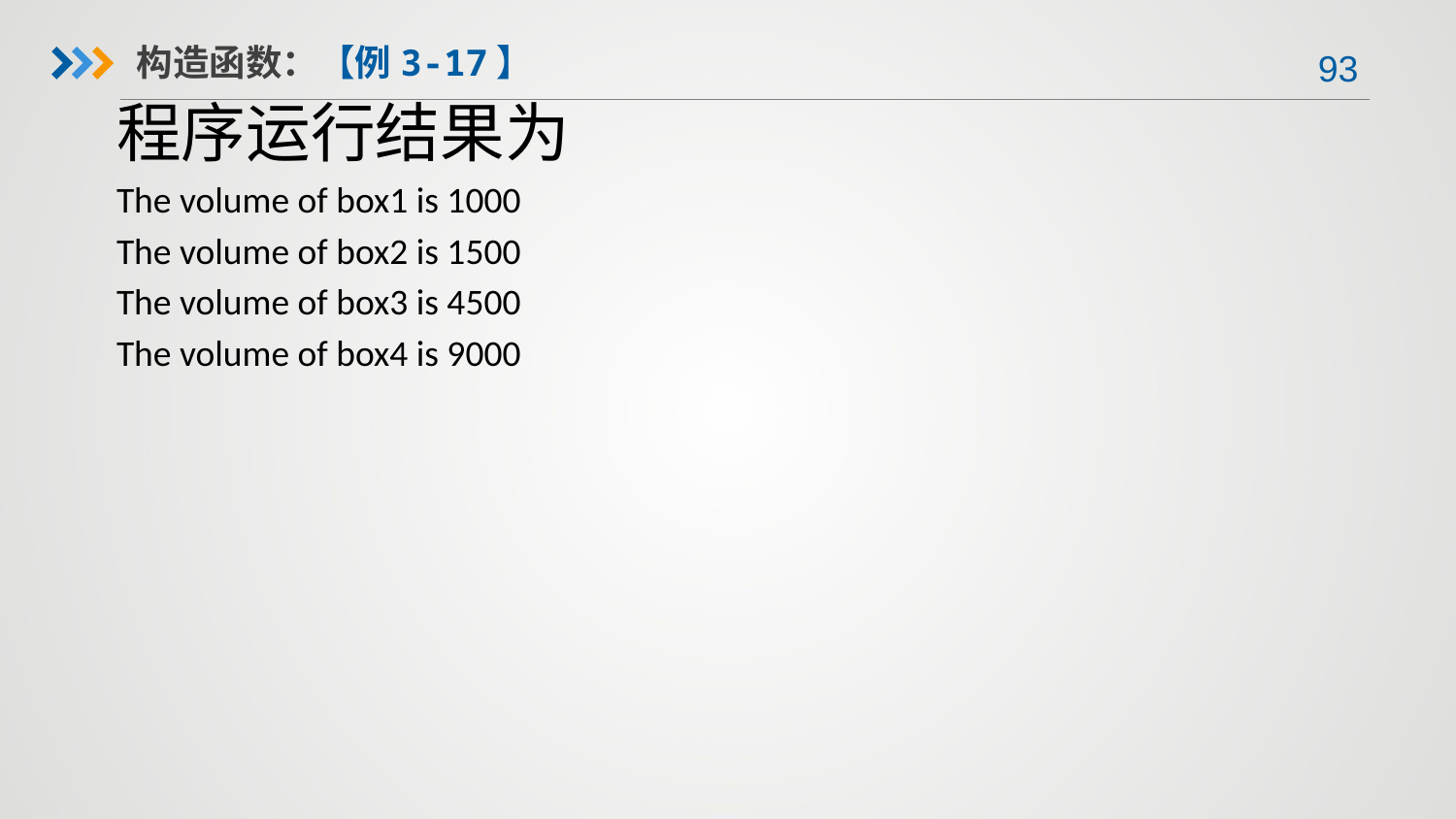

构造函数：【例3-17】
程序运行结果为
The volume of box1 is 1000
The volume of box2 is 1500
The volume of box3 is 4500
The volume of box4 is 9000